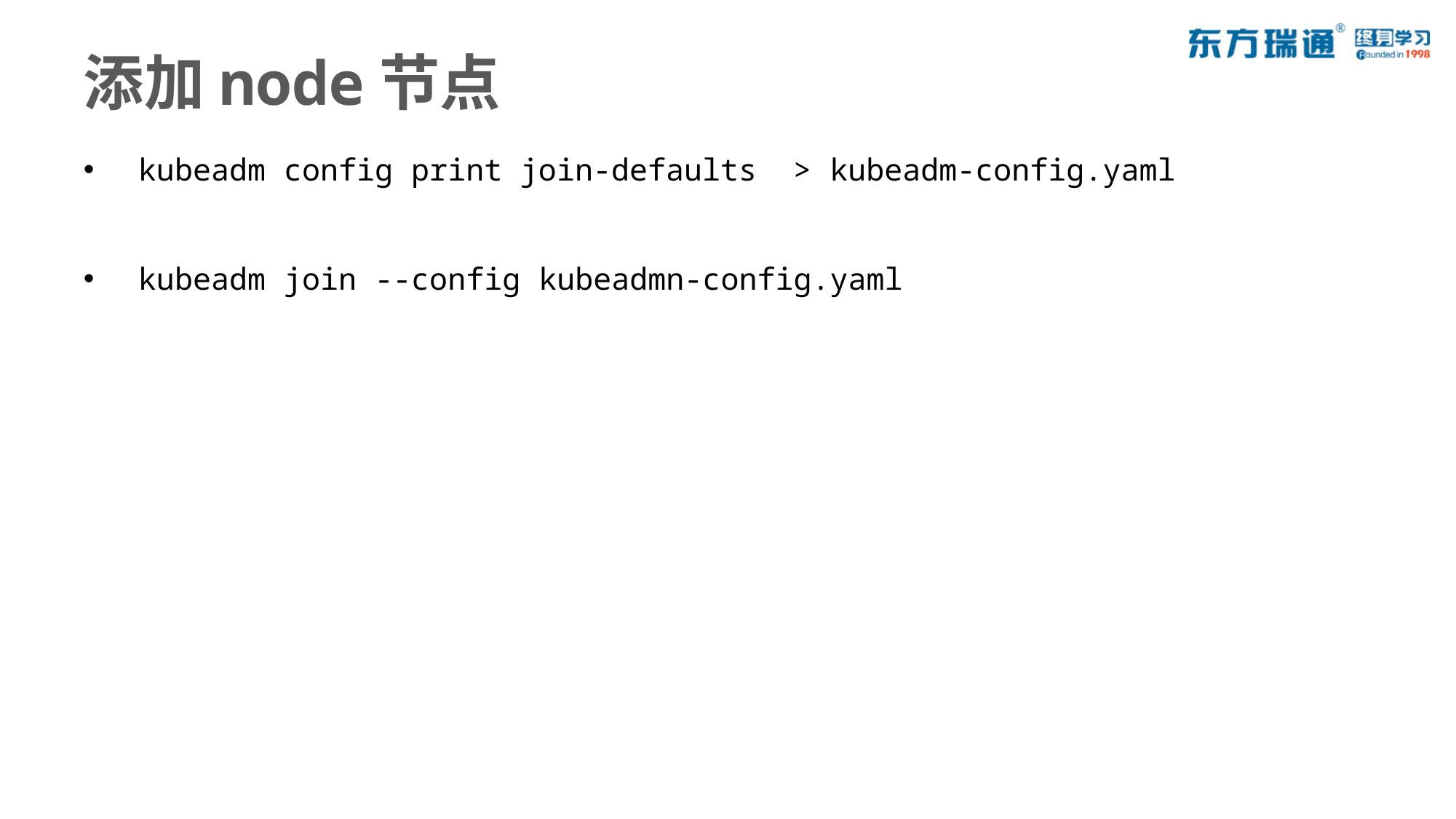

# 添加node节点
kubeadm config print join-defaults  > kubeadm-config.yaml

kubeadm join --config kubeadmn-config.yaml